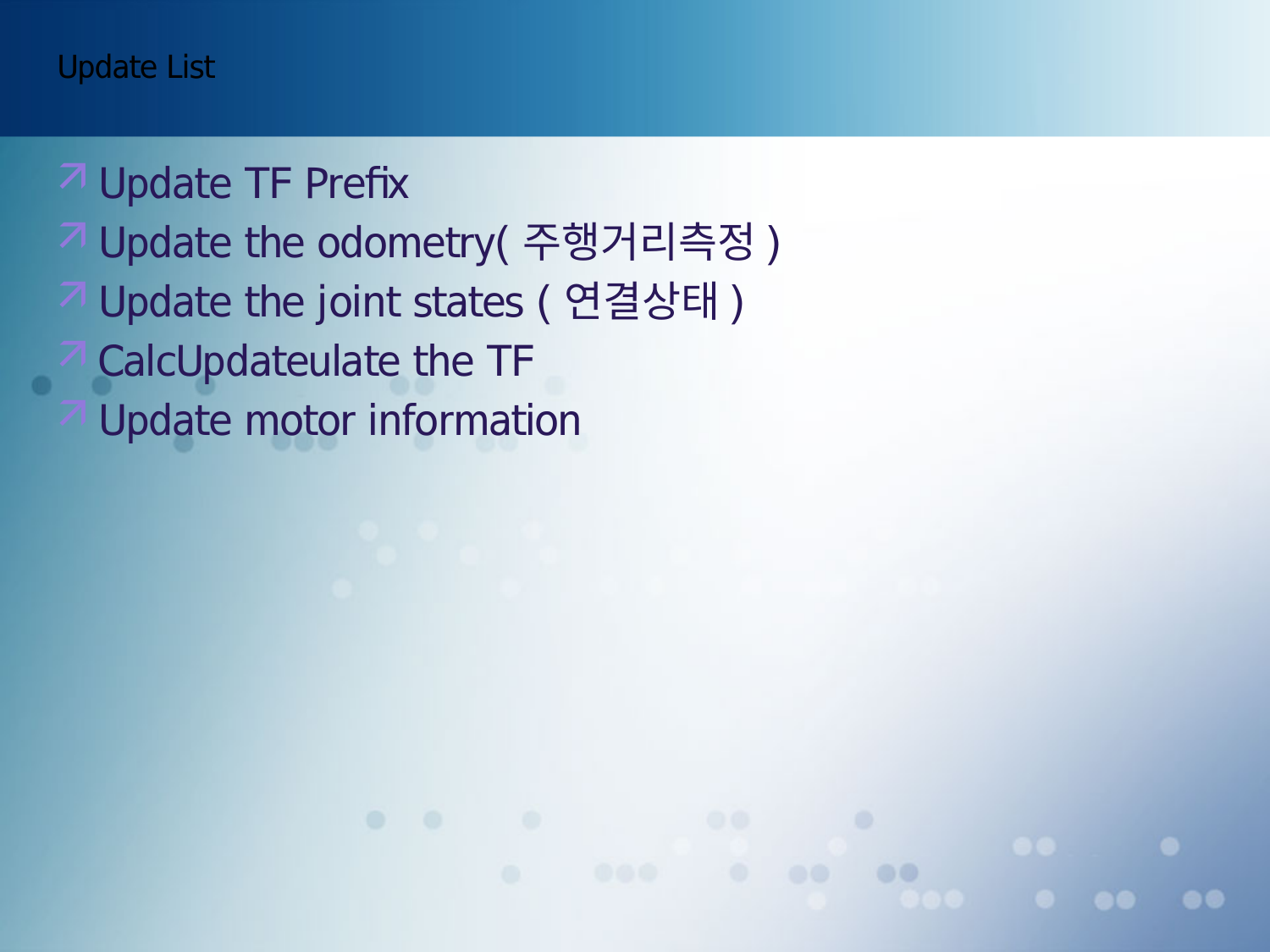

# Update List
Update TF Prefix
Update the odometry(주행거리측정)
Update the joint states (연결상태)
CalcUpdateulate the TF
Update motor information